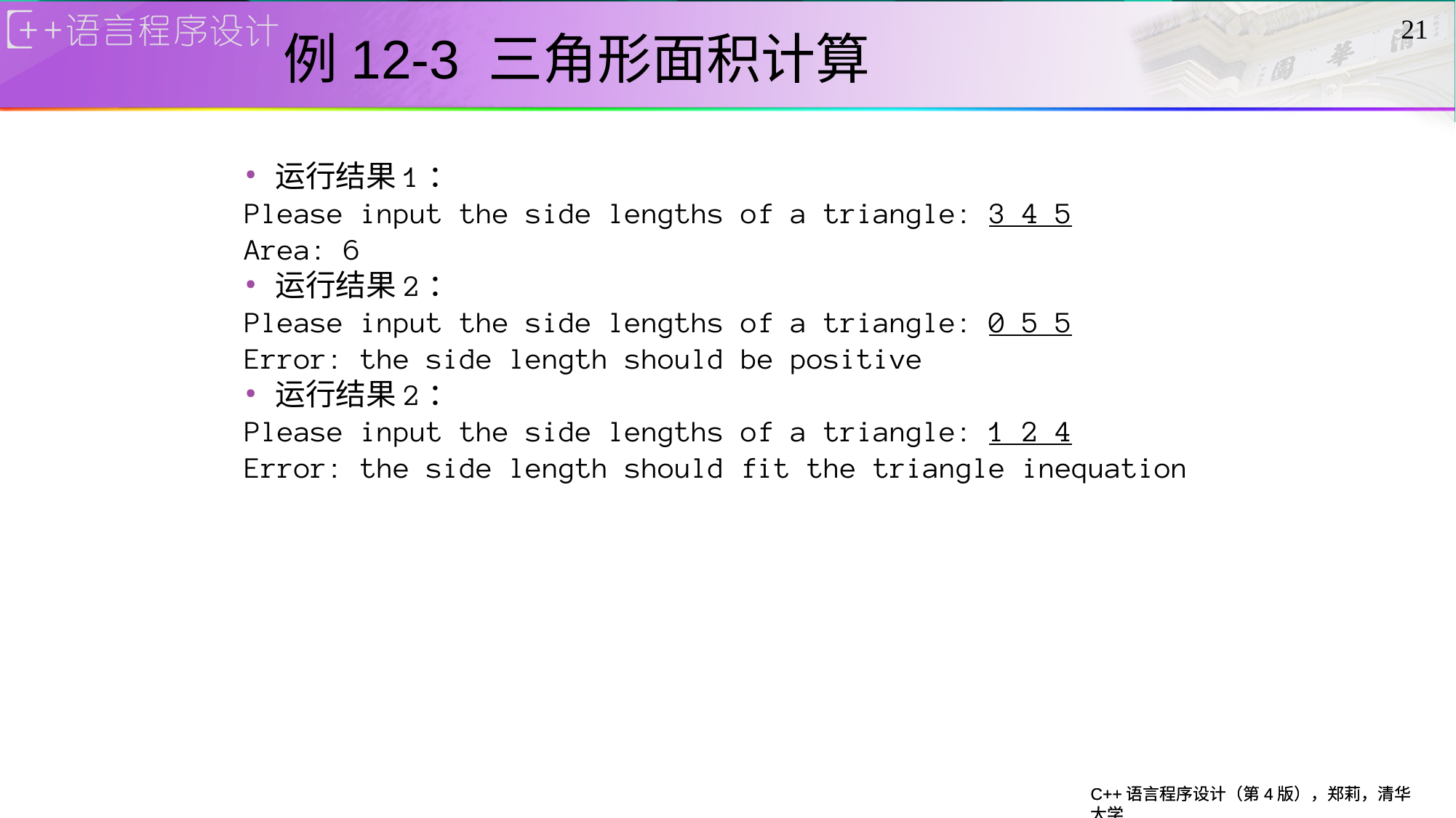

# 例12-3 三角形面积计算
21
运行结果1：
Please input the side lengths of a triangle: 3 4 5
Area: 6
运行结果2：
Please input the side lengths of a triangle: 0 5 5
Error: the side length should be positive
运行结果2：
Please input the side lengths of a triangle: 1 2 4
Error: the side length should fit the triangle inequation